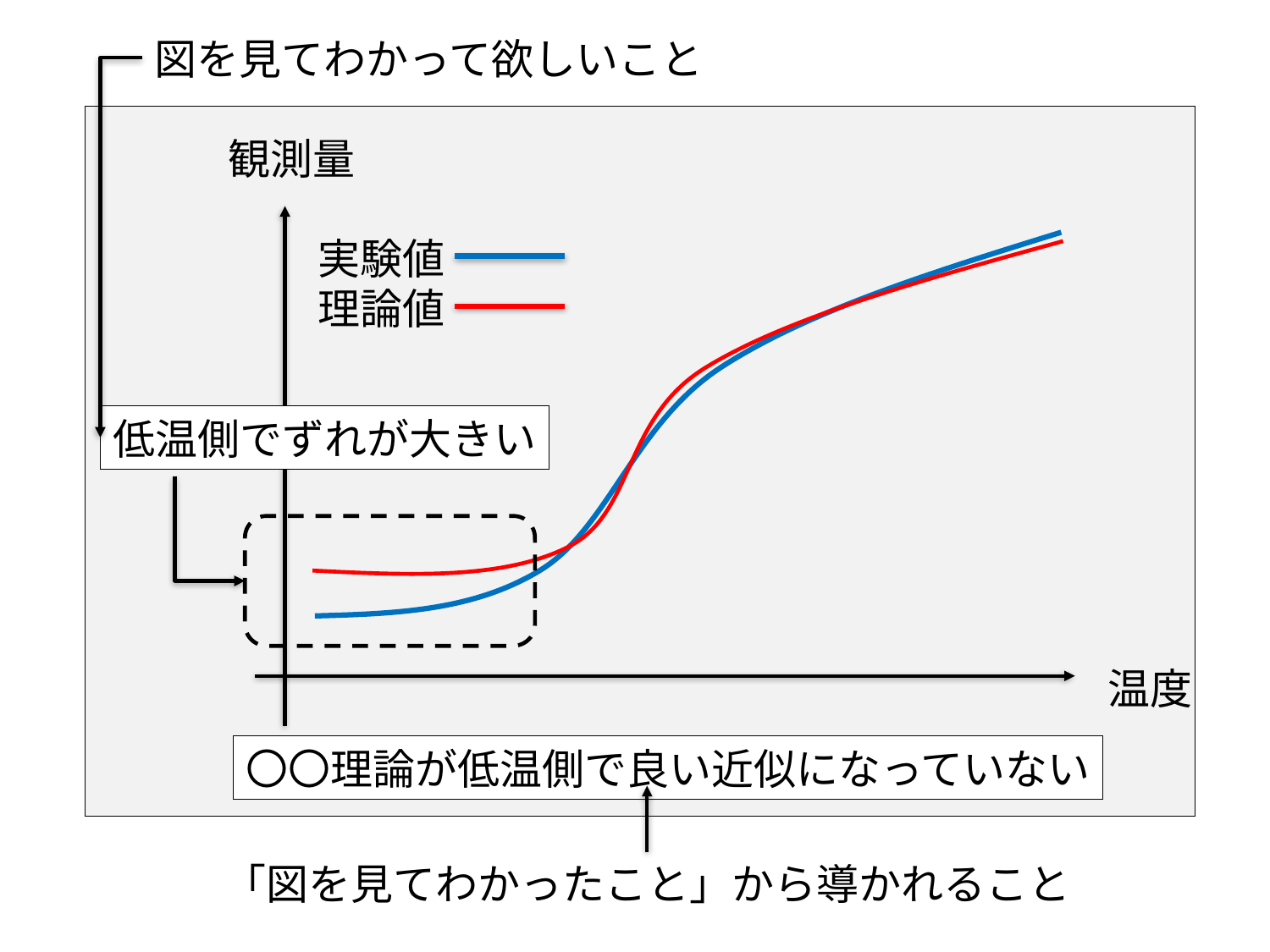

図を見てわかって欲しいこと

観測量
実験値

理論値
低温側でずれが大きい

温度
〇〇理論が低温側で良い近似になっていない
「図を見てわかったこと」から導かれること